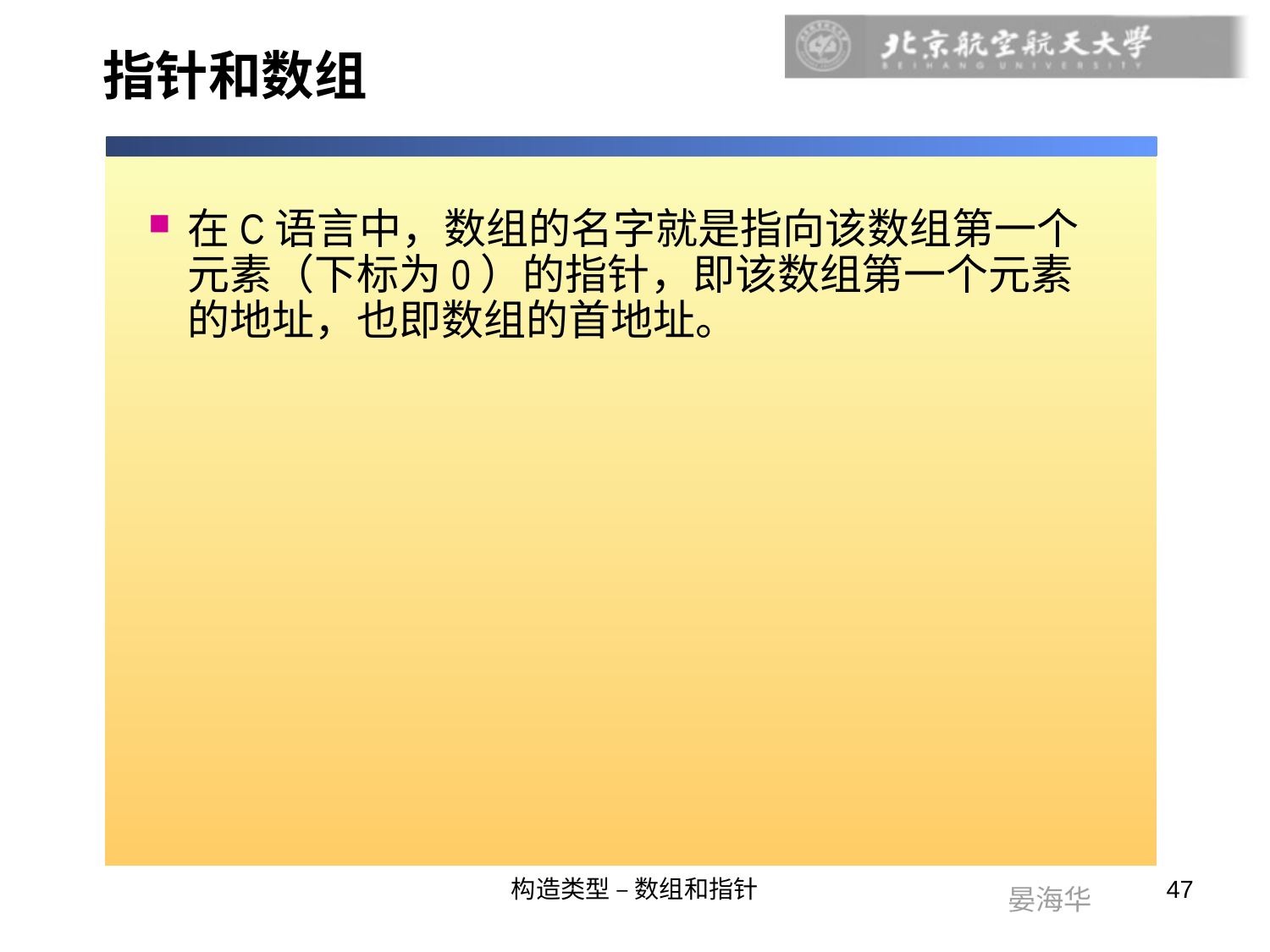

# 指针和数组
在C语言中，数组的名字就是指向该数组第一个元素（下标为0）的指针，即该数组第一个元素的地址，也即数组的首地址。
构造类型 – 数组和指针
47